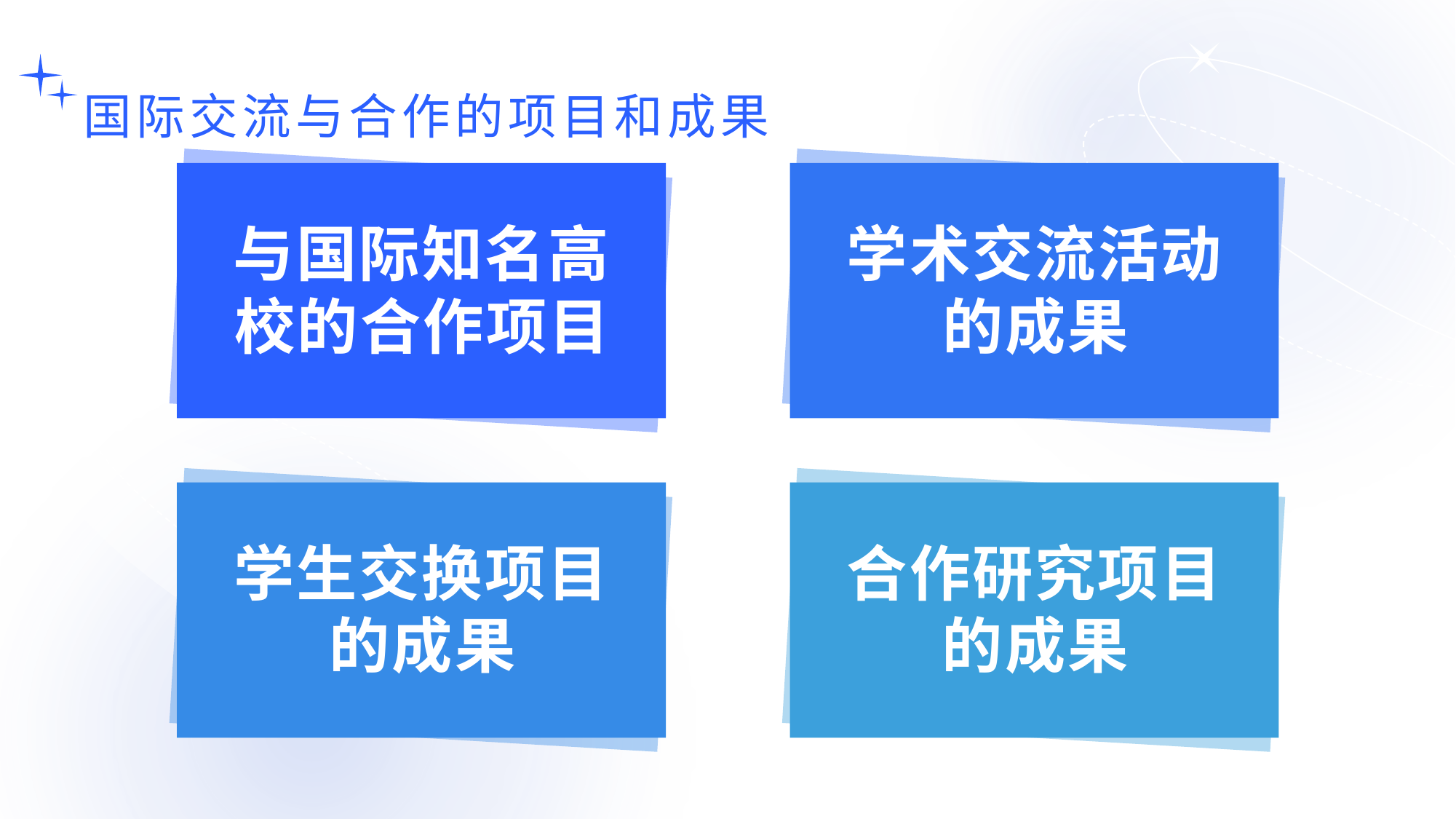

国际交流与合作的项目和成果

与国际知名高校的合作项目
学术交流活动的成果

学生交换项目的成果
合作研究项目的成果